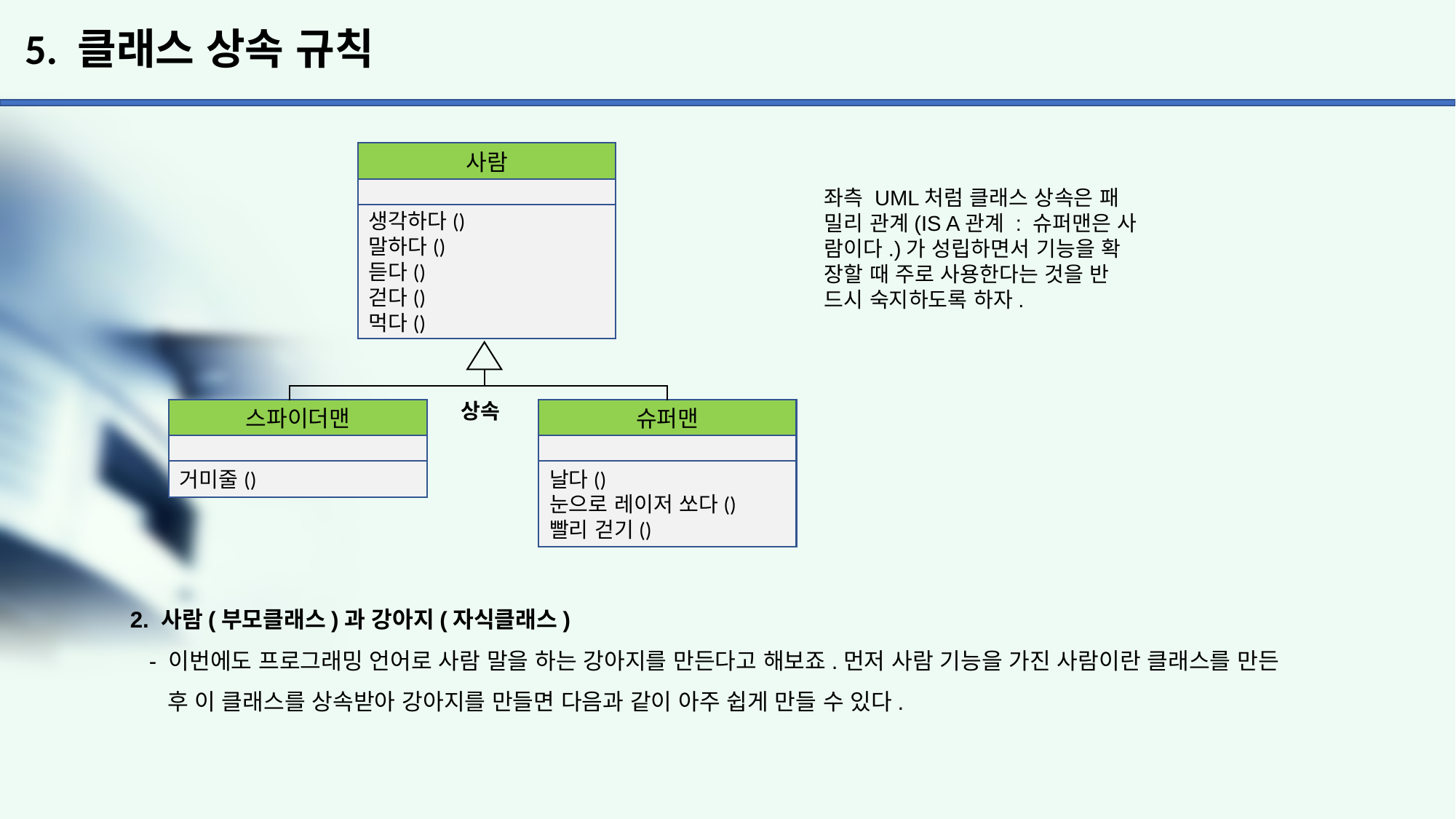

# 5. 클래스 상속 규칙

2. 사람(부모클래스)과 강아지(자식클래스)
   - 이번에도 프로그래밍 언어로 사람 말을 하는 강아지를 만든다고 해보죠.먼저 사람 기능을 가진 사람이란 클래스를 만든
     후 이 클래스를 상속받아 강아지를 만들면 다음과 같이 아주 쉽게 만들 수 있다.
사람

좌측 UML처럼 클래스 상속은 패
밀리 관계(IS A관계 : 슈퍼맨은 사
람이다.)가 성립하면서 기능을 확
장할 때 주로 사용한다는 것을 반
드시 숙지하도록 하자.
생각하다()
말하다()
듣다()
걷다()
먹다()

상속
스파이더맨
슈퍼맨

거미줄()
날다()
눈으로 레이저 쏘다()
빨리 걷기()